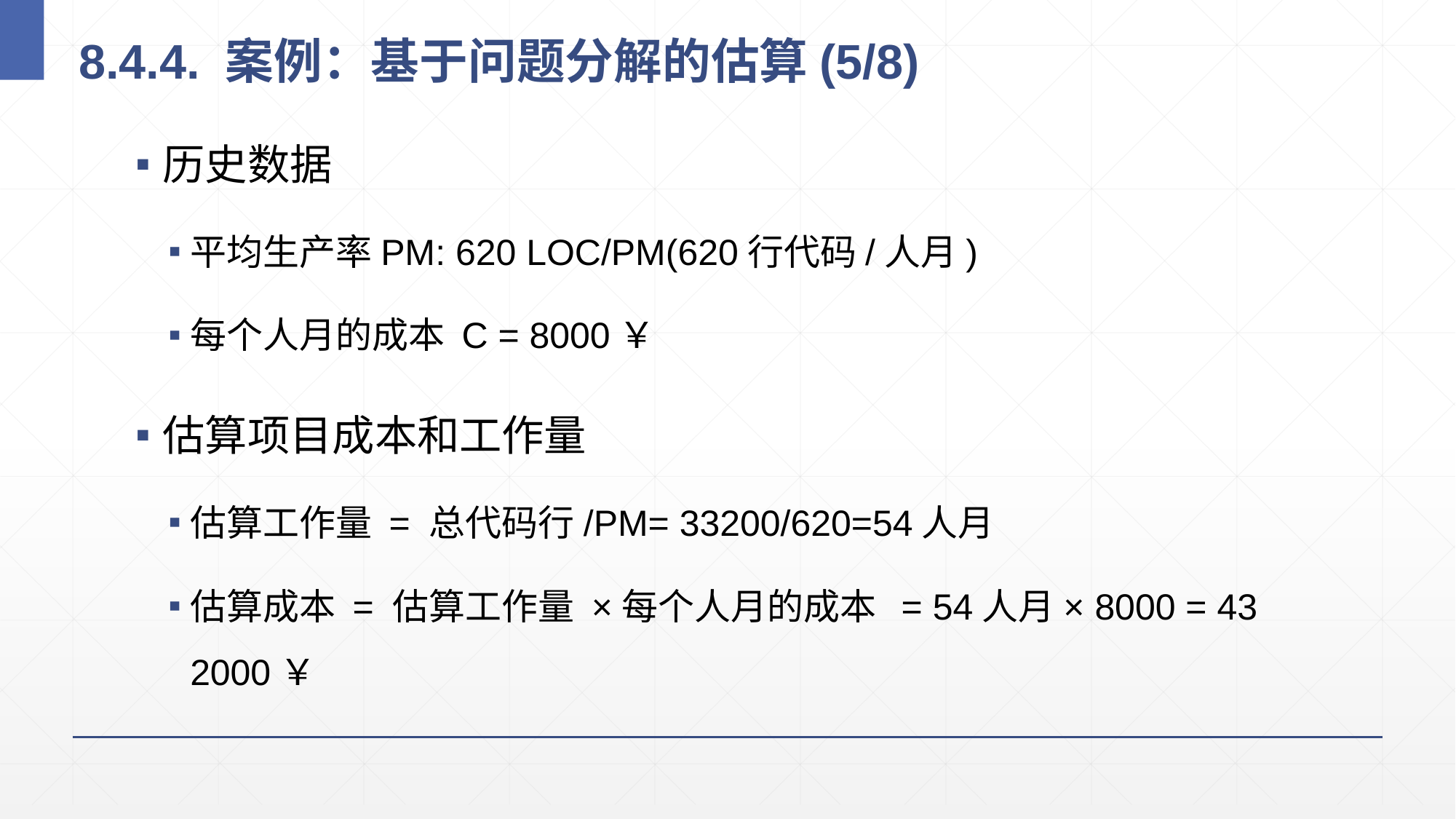

# 8.4.4. 案例：基于问题分解的估算(5/8)
历史数据
平均生产率PM: 620 LOC/PM(620行代码/人月)
每个人月的成本 C = 8000￥
估算项目成本和工作量
估算工作量 = 总代码行/PM= 33200/620=54人月
估算成本 = 估算工作量 ×每个人月的成本  = 54人月× 8000 = 43 2000￥